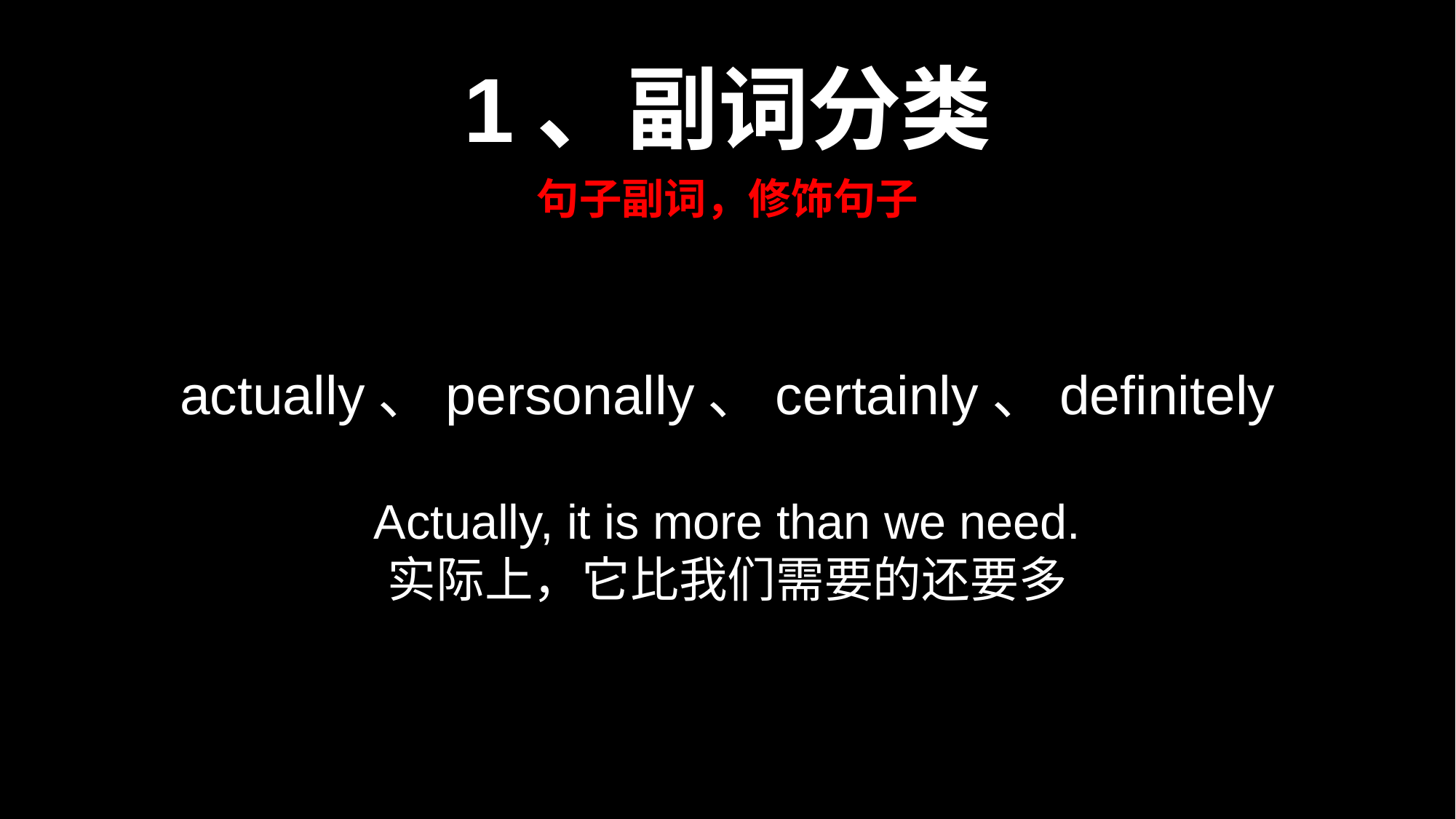

1、副词分类
句子副词，修饰句子
actually、personally、certainly、definitely

Actually, it is more than we need.
实际上，它比我们需要的还要多